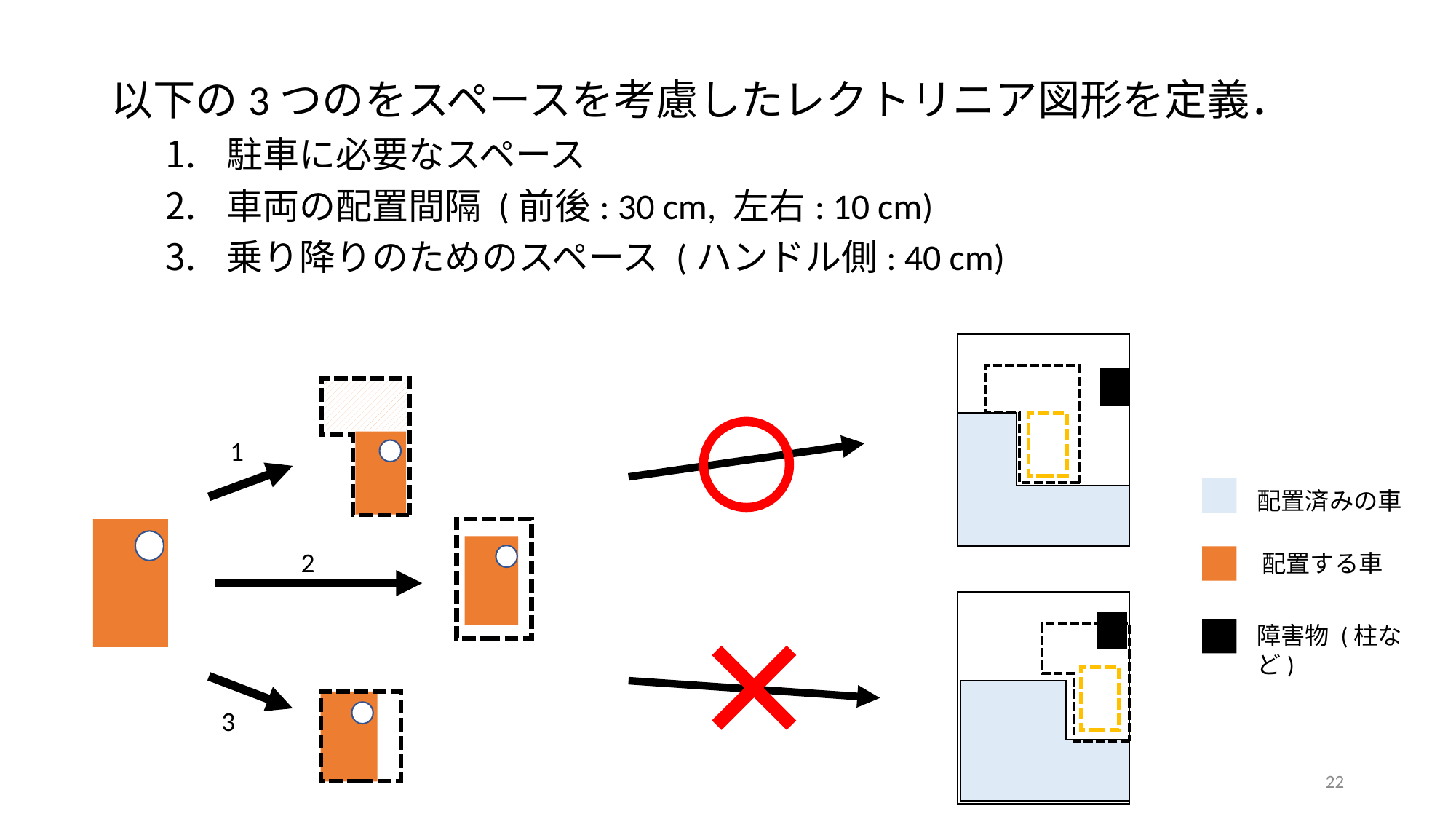

以下の3つのをスペースを考慮したレクトリニア図形を定義．
駐車に必要なスペース
車両の配置間隔 (前後: 30 cm, 左右: 10 cm)
乗り降りのためのスペース (ハンドル側: 40 cm)

1

配置済みの車

2
配置する車

障害物 (柱など)

3

22